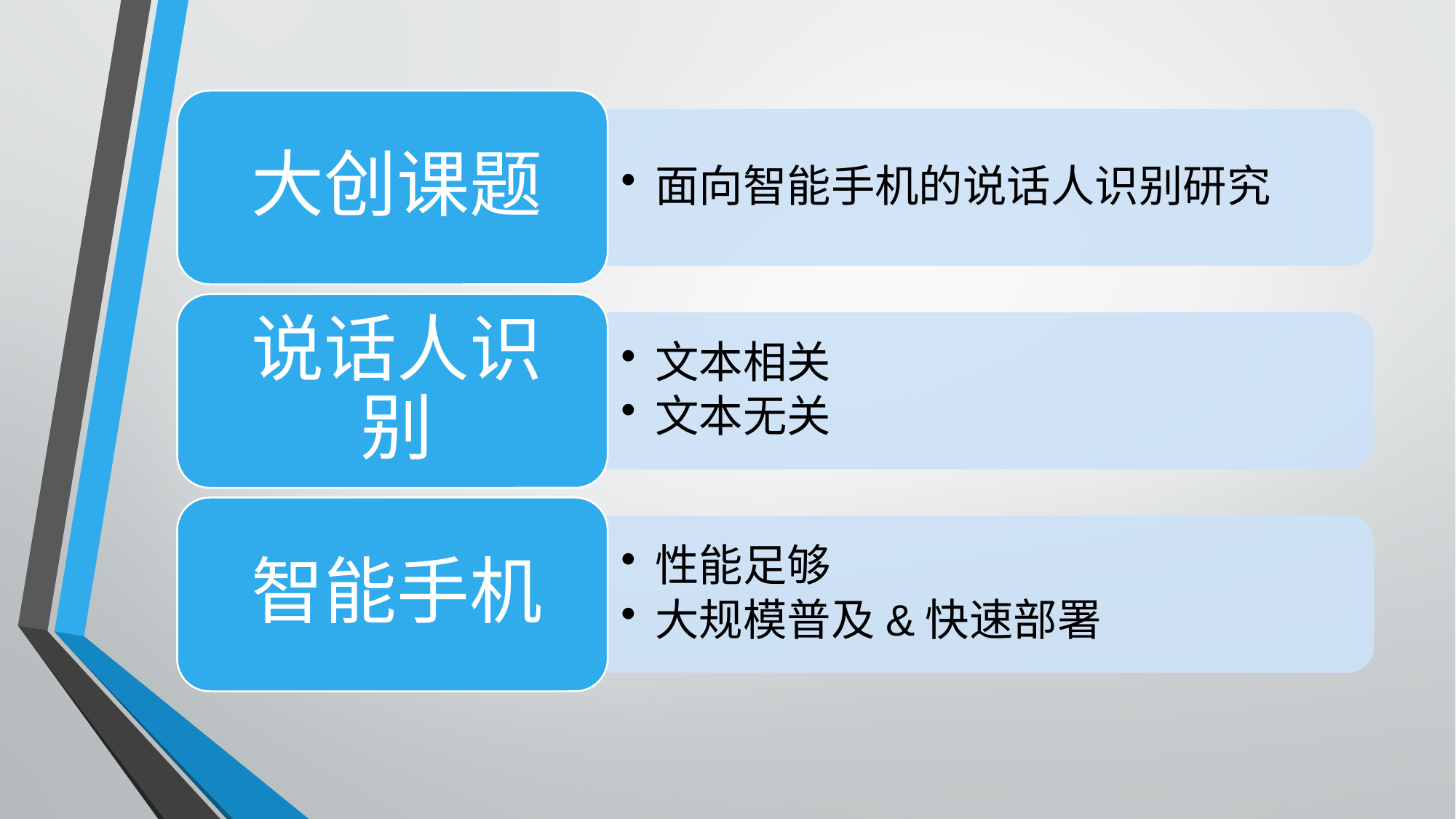

面向智能手机的说话人识别研究
大创课题
文本相关
文本无关
说话人识别
性能足够
大规模普及&快速部署
智能手机